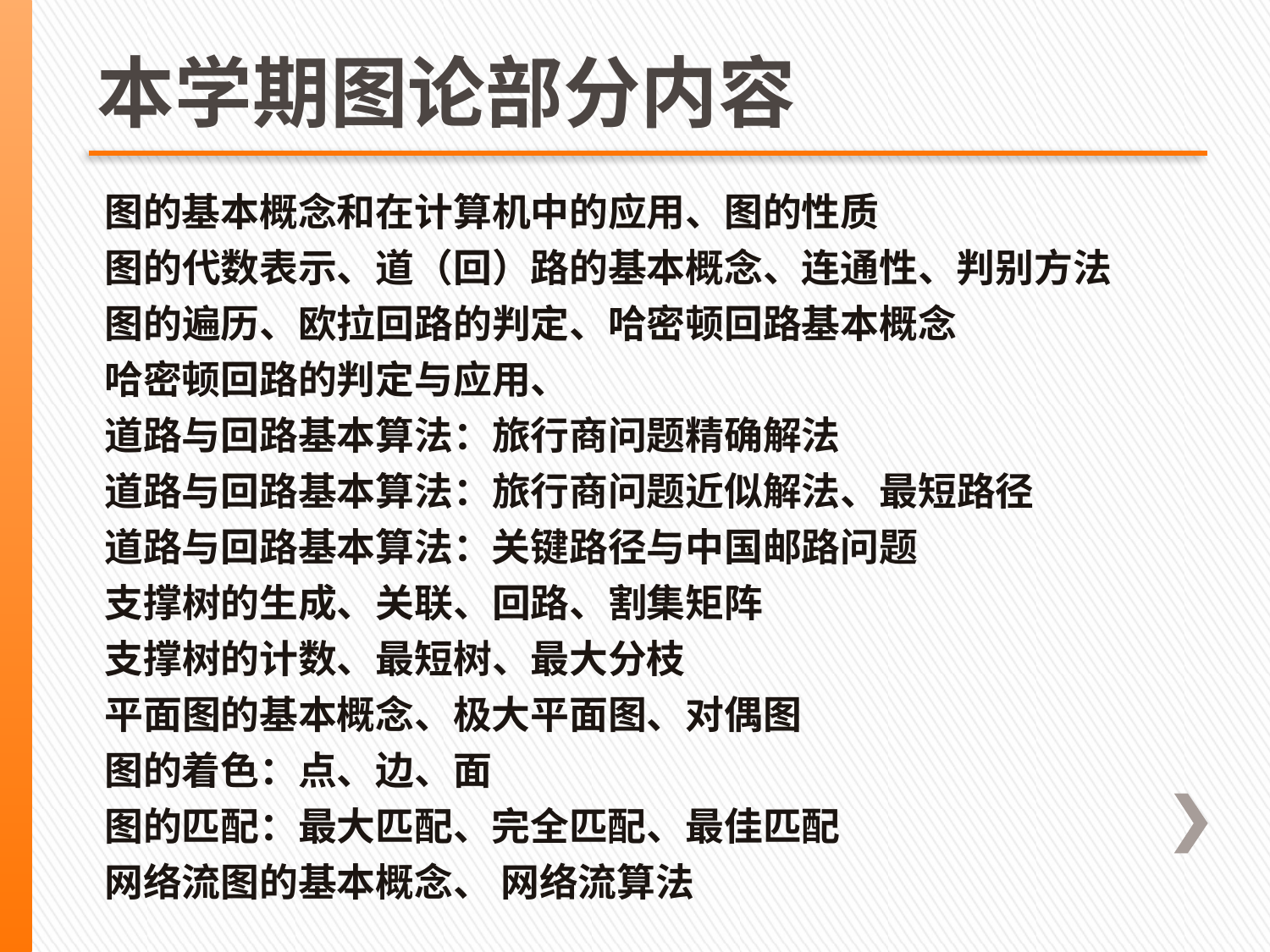

# 本学期图论部分内容
图的基本概念和在计算机中的应用、图的性质
图的代数表示、道（回）路的基本概念、连通性、判别方法
图的遍历、欧拉回路的判定、哈密顿回路基本概念
哈密顿回路的判定与应用、
道路与回路基本算法：旅行商问题精确解法
道路与回路基本算法：旅行商问题近似解法、最短路径
道路与回路基本算法：关键路径与中国邮路问题
支撑树的生成、关联、回路、割集矩阵
支撑树的计数、最短树、最大分枝
平面图的基本概念、极大平面图、对偶图
图的着色：点、边、面
图的匹配：最大匹配、完全匹配、最佳匹配
网络流图的基本概念、 网络流算法